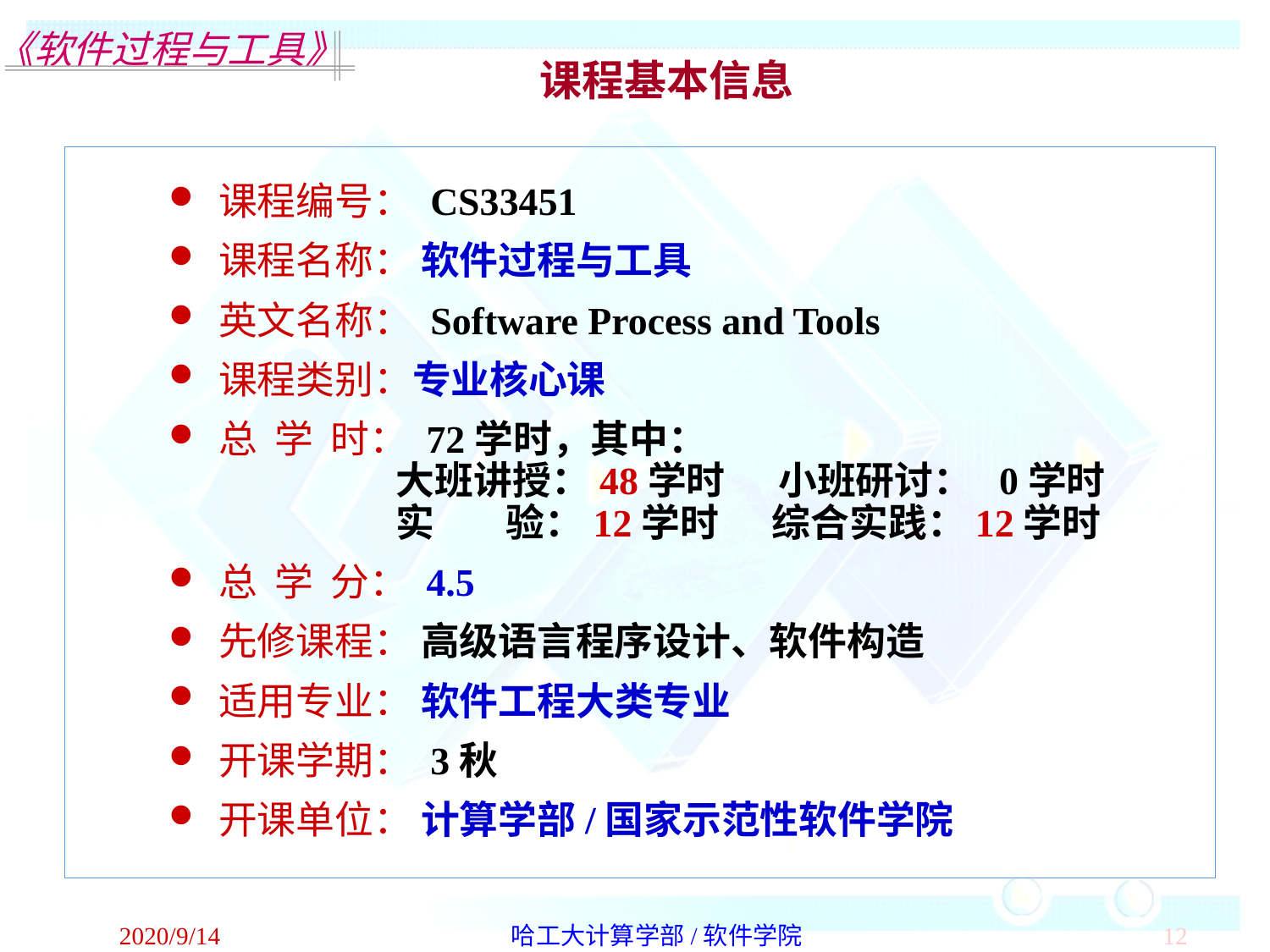

课程基本信息
课程编号： CS33451
课程名称： 软件过程与工具
英文名称： Software Process and Tools
课程类别：专业核心课
总  学  时： 72学时，其中：
                    大班讲授：48学时      小班研讨：  0学时
                    实        验：12学时      综合实践：12学时
总  学  分： 4.5
先修课程： 高级语言程序设计、软件构造
适用专业： 软件工程大类专业
开课学期： 3秋
开课单位： 计算学部/国家示范性软件学院